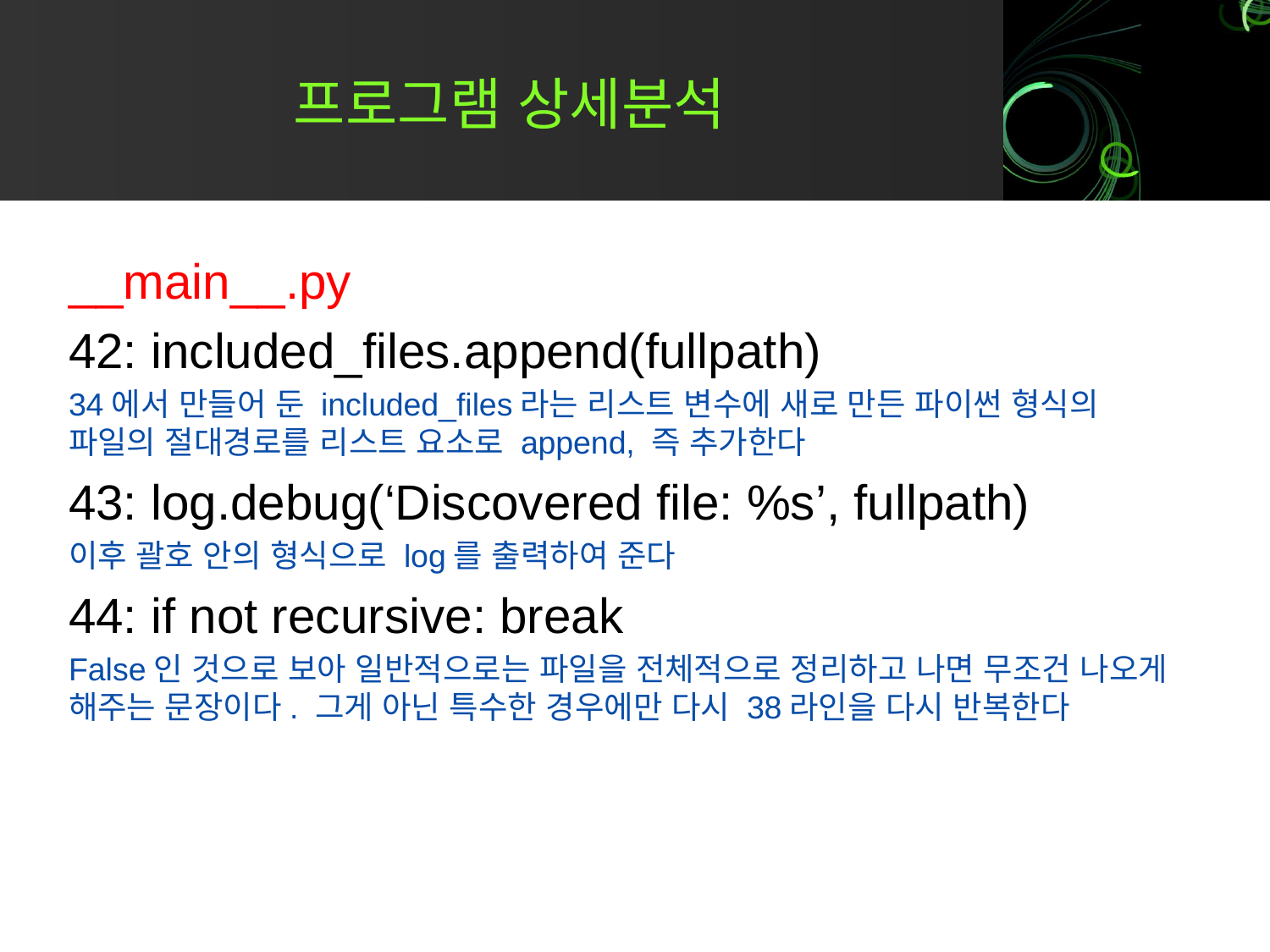

# 프로그램 상세분석

__main__.py
42: included_files.append(fullpath)
34에서 만들어 둔 included_files라는 리스트 변수에 새로 만든 파이썬 형식의 파일의 절대경로를 리스트 요소로 append, 즉 추가한다
43: log.debug(‘Discovered file: %s’, fullpath)
이후 괄호 안의 형식으로 log를 출력하여 준다
44: if not recursive: break
False인 것으로 보아 일반적으로는 파일을 전체적으로 정리하고 나면 무조건 나오게 해주는 문장이다. 그게 아닌 특수한 경우에만 다시 38라인을 다시 반복한다